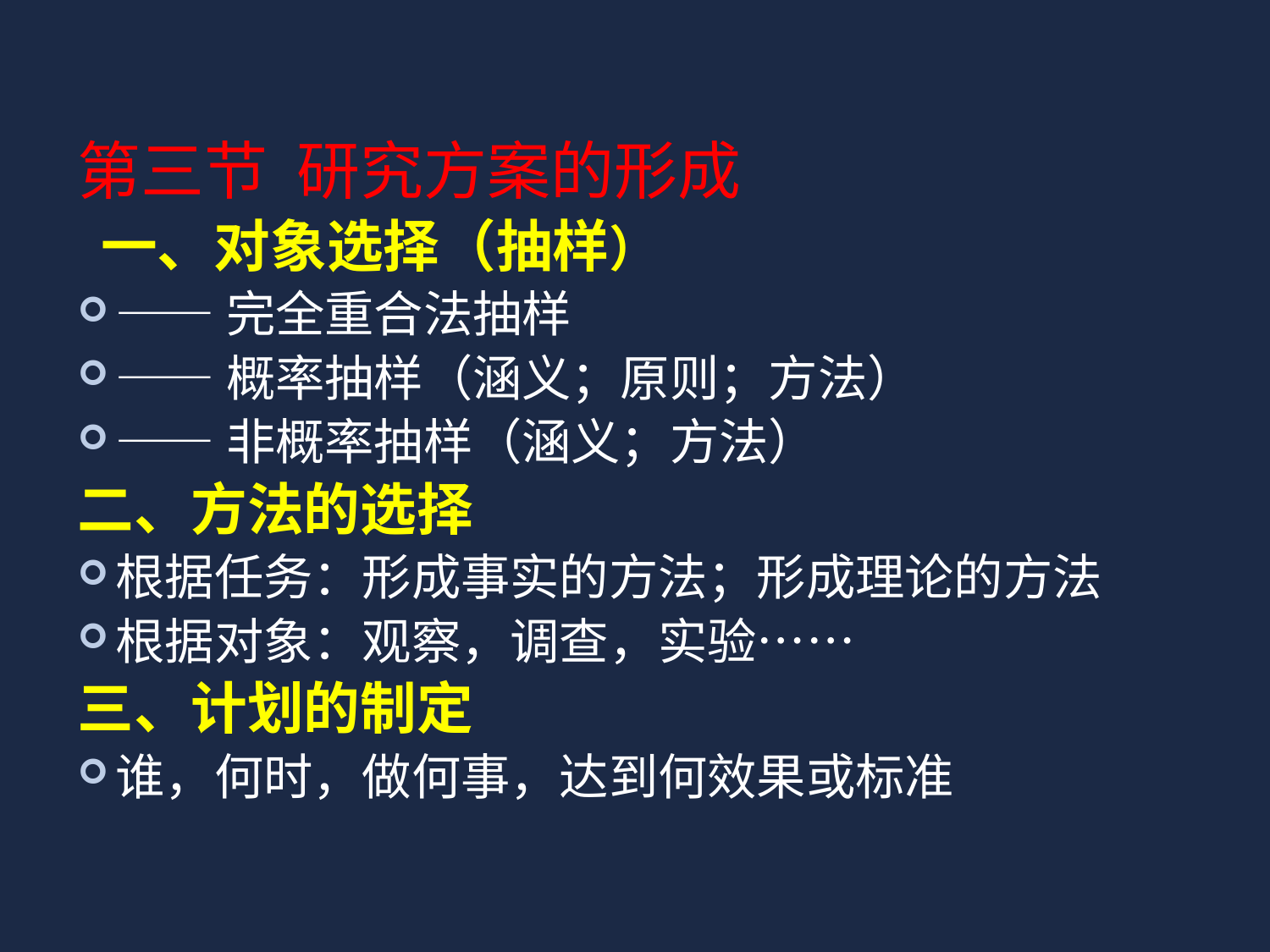

第三节  研究方案的形成
 一、对象选择（抽样）
——完全重合法抽样
——概率抽样（涵义；原则；方法）
——非概率抽样（涵义；方法）
二、方法的选择
根据任务：形成事实的方法；形成理论的方法
根据对象：观察，调查，实验……
三、计划的制定
谁，何时，做何事，达到何效果或标准